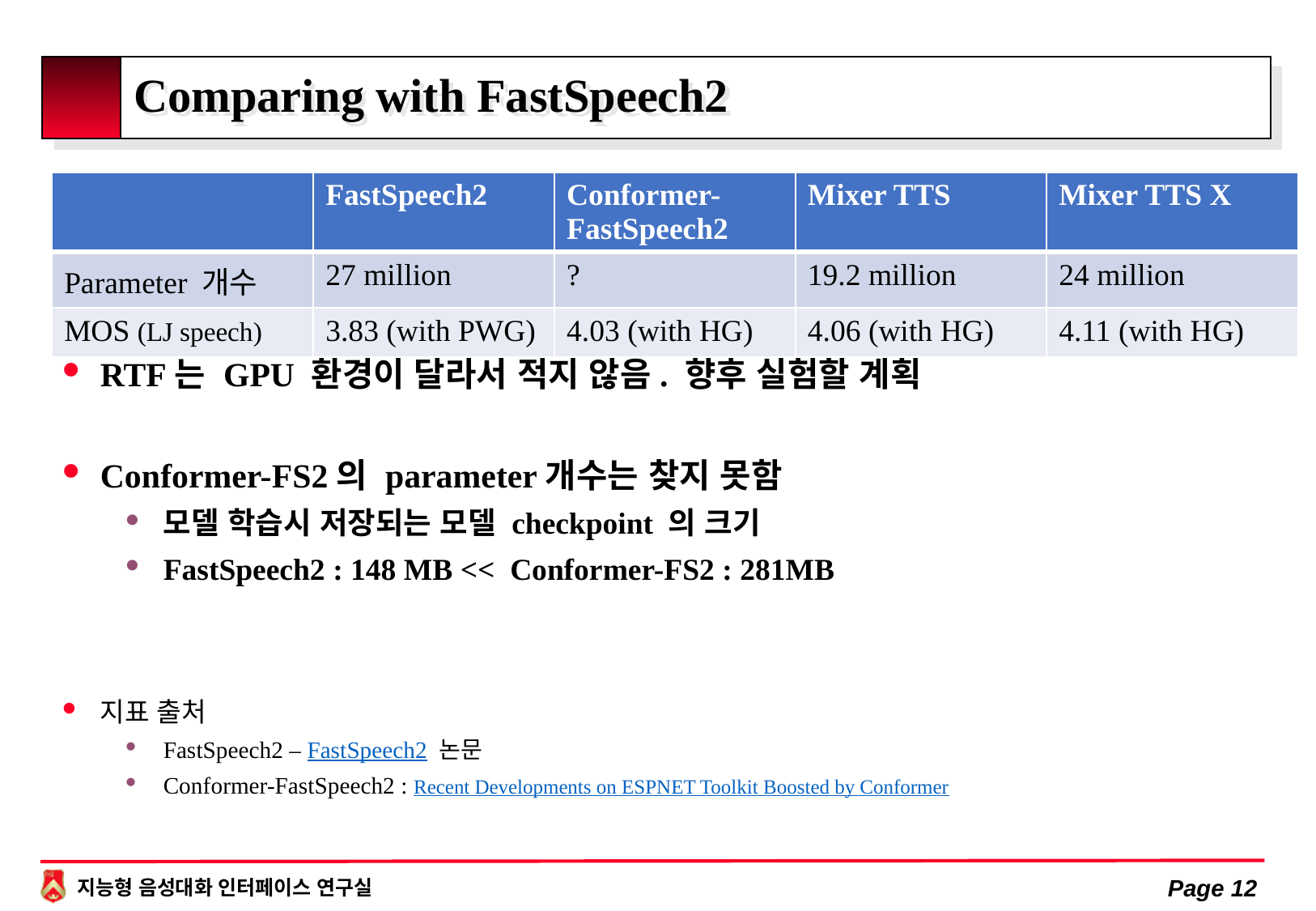

# Comparing with FastSpeech2

RTF는 GPU 환경이 달라서 적지 않음. 향후 실험할 계획

Conformer-FS2의 parameter개수는 찾지 못함
모델 학습시 저장되는 모델 checkpoint 의 크기
FastSpeech2 : 148 MB <<  Conformer-FS2 : 281MB

지표 출처
FastSpeech2 – FastSpeech2 논문
Conformer-FastSpeech2 : Recent Developments on ESPNET Toolkit Boosted by Conformer
|  | FastSpeech2 | Conformer- FastSpeech2 | Mixer TTS | Mixer TTS X |
| --- | --- | --- | --- | --- |
| Parameter 개수 | 27 million | ? | 19.2 million | 24 million |
| MOS (LJ speech) | 3.83 (with PWG) | 4.03 (with HG) | 4.06 (with HG) | 4.11 (with HG) |
Page 12